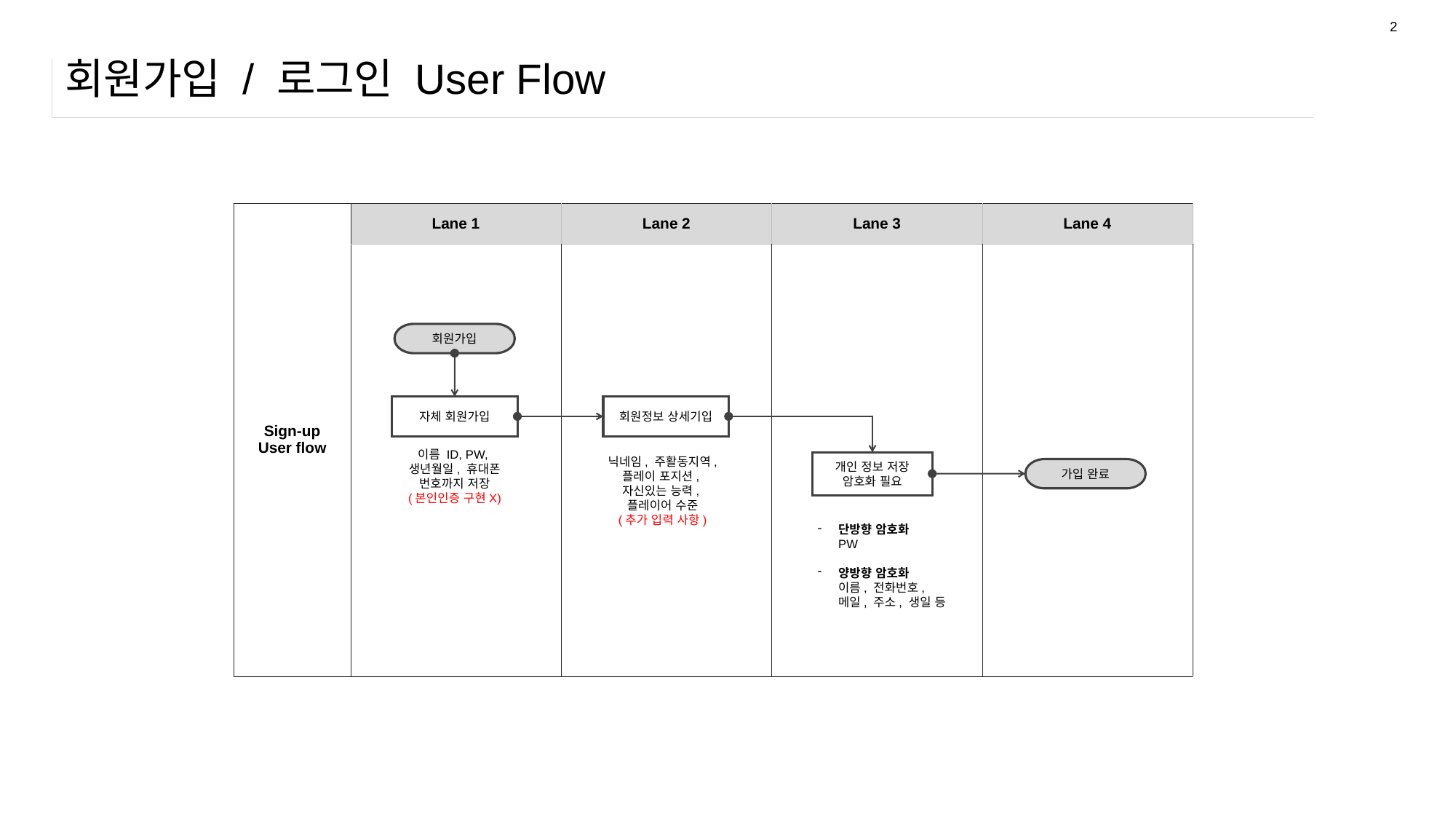

2
# 회원가입 / 로그인 User Flow
| Sign-up User flow | Lane 1 | Lane 2 | Lane 3 | Lane 4 |
| --- | --- | --- | --- | --- |
|  |  |  |  |  |
회원가입
자체 회원가입
회원정보 상세기입
이름 ID, PW,
생년월일, 휴대폰 번호까지 저장
(본인인증 구현X)
닉네임, 주활동지역, 플레이 포지션,
자신있는 능력,
플레이어 수준
(추가 입력 사항)
개인 정보 저장
암호화 필요
가입 완료
단방향 암호화
PW

양방향 암호화
이름, 전화번호, 메일, 주소, 생일 등